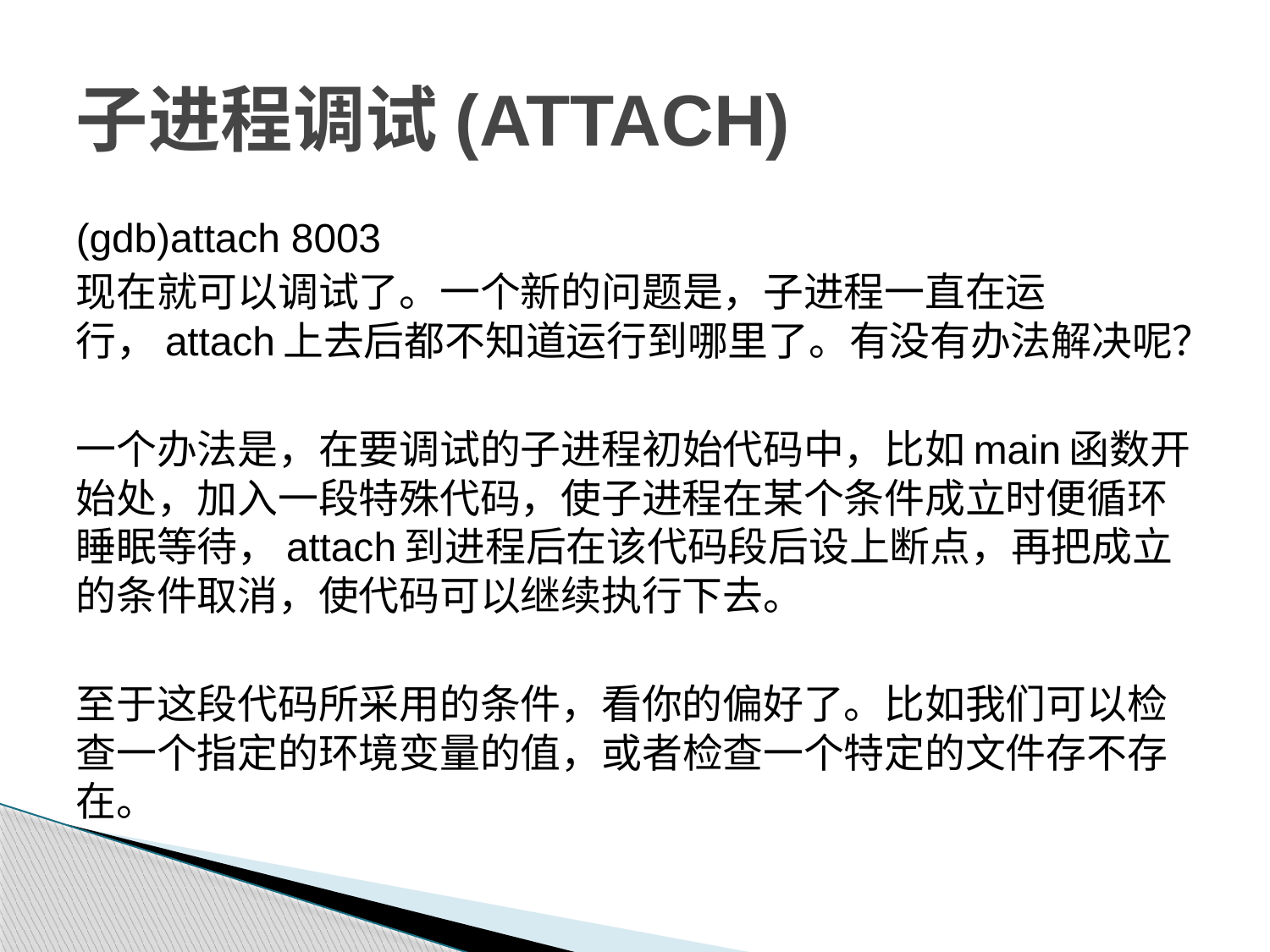

# 子进程调试(ATTACH)
(gdb)attach 8003
现在就可以调试了。一个新的问题是，子进程一直在运行，attach上去后都不知道运行到哪里了。有没有办法解决呢？

一个办法是，在要调试的子进程初始代码中，比如main函数开始处，加入一段特殊代码，使子进程在某个条件成立时便循环睡眠等待，attach到进程后在该代码段后设上断点，再把成立的条件取消，使代码可以继续执行下去。

至于这段代码所采用的条件，看你的偏好了。比如我们可以检查一个指定的环境变量的值，或者检查一个特定的文件存不存在。